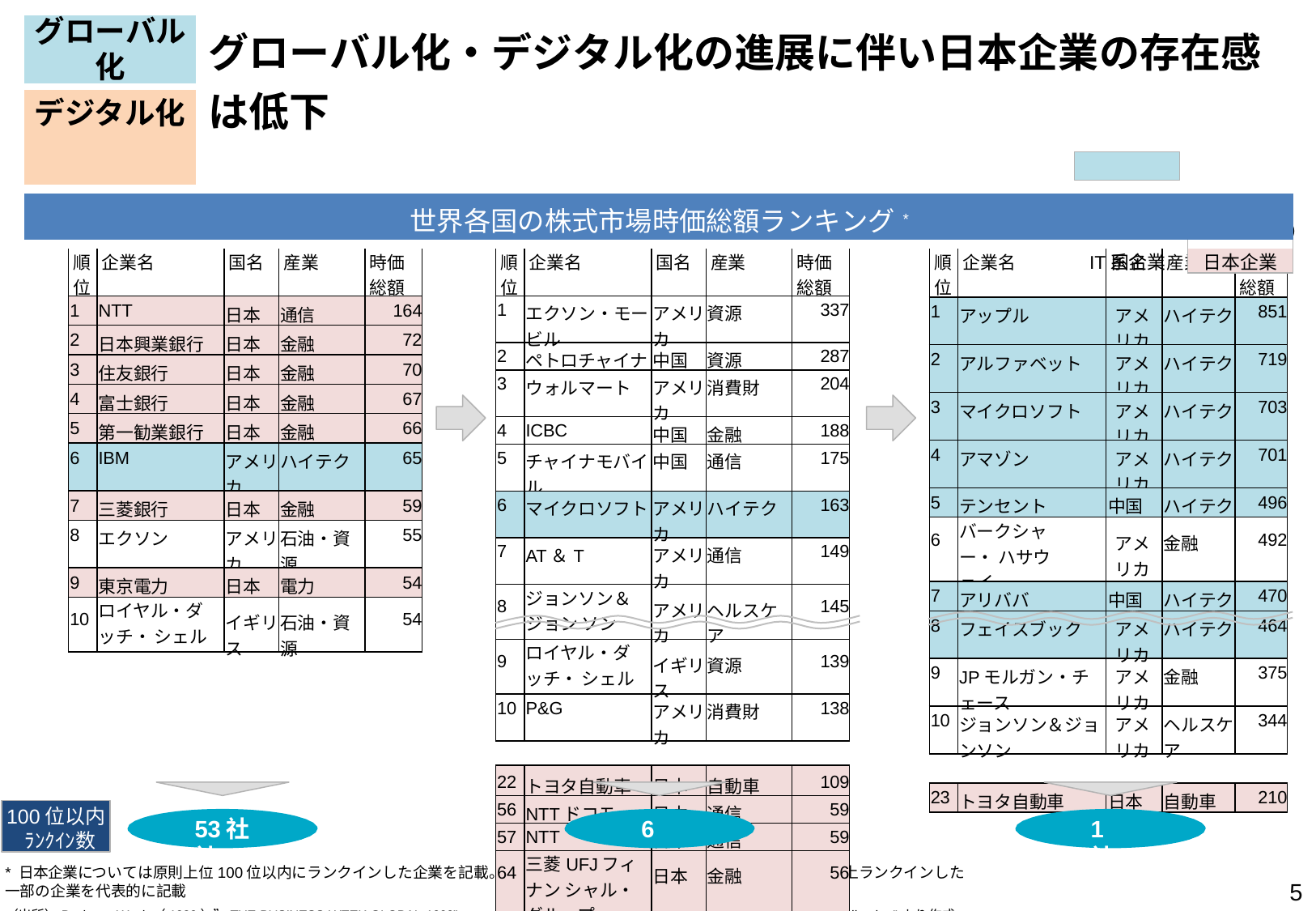

| グローバル化 | グローバル化・デジタル化の進展に伴い日本企業の存在感は低下 |  |
| --- | --- | --- |
| デジタル化 |  |  |
| 世界各国の株式市場時価総額ランキング\* |  |  |
| IT系企業 |  | 日本企業 |

1989年時価総額上位10社
($10億ドル)
2009年時価総額上位10社
($10億ドル)
2018年時価総額上位10社
($10億ドル)
| 順 位 | 企業名 | 国名 | 産業 | 時価 総額 |
| --- | --- | --- | --- | --- |
| 1 | アップル | アメリカ | ハイテク | 851 |
| 2 | アルファベット | アメリカ | ハイテク | 719 |
| 3 | マイクロソフト | アメリカ | ハイテク | 703 |
| 4 | アマゾン | アメリカ | ハイテク | 701 |
| 5 | テンセント | 中国 | ハイテク | 496 |
| 6 | バークシャー・ ハサウェイ | アメリカ | 金融 | 492 |
| 7 | アリババ | 中国 | ハイテク | 470 |
| 8 | フェイスブック | アメリカ | ハイテク | 464 |
| 9 | JPモルガン・チェース | アメリカ | 金融 | 375 |
| 10 | ジョンソン＆ジョンソン | アメリカ | ヘルスケア | 344 |
|  |  |  |  |  |
| 23 | トヨタ自動車 | 日本 | 自動車 | 210 |
| 順 位 | 企業名 | 国名 | 産業 | 時価 総額 |
| --- | --- | --- | --- | --- |
| 1 | NTT | 日本 | 通信 | 164 |
| 2 | 日本興業銀行 | 日本 | 金融 | 72 |
| 3 | 住友銀行 | 日本 | 金融 | 70 |
| 4 | 富士銀行 | 日本 | 金融 | 67 |
| 5 | 第一勧業銀行 | 日本 | 金融 | 66 |
| 6 | IBM | アメリカ | ハイテク | 65 |
| 7 | 三菱銀行 | 日本 | 金融 | 59 |
| 8 | エクソン | アメリカ | 石油・資源 | 55 |
| 9 | 東京電力 | 日本 | 電力 | 54 |
| 10 | ロイヤル・ダッチ・ シェル | イギリス | 石油・資源 | 54 |
| 順 位 | 企業名 | 国名 | 産業 | 時価 総額 |
| --- | --- | --- | --- | --- |
| 1 | エクソン・モービル | アメリカ | 資源 | 337 |
| 2 | ペトロチャイナ | 中国 | 資源 | 287 |
| 3 | ウォルマート | アメリカ | 消費財 | 204 |
| 4 | ICBC | 中国 | 金融 | 188 |
| 5 | チャイナモバイル | 中国 | 通信 | 175 |
| 6 | マイクロソフト | アメリカ | ハイテク | 163 |
| 7 | AT＆T | アメリカ | 通信 | 149 |
| 8 | ジョンソン＆ジョン ソン | アメリカ | ヘルスケア | 145 |
| 9 | ロイヤル・ダッチ・ シェル | イギリス | 資源 | 139 |
| 10 | P&G | アメリカ | 消費財 | 138 |
|  |  |  |  |  |
| 22 | トヨタ自動車 | 日本 | 自動車 | 109 |
| 56 | NTTドコモ | 日本 | 通信 | 59 |
| 57 | NTT | 日本 | 通信 | 59 |
| 64 | 三菱UFJフィナン シャル・グループ | 日本 | 金融 | 56 |

100位以内  ﾗﾝｸｲﾝ数

53社	6社
1社
* 日本企業については原則上位100位以内にランクインした企業を記載。ただし、1989年、2009年については紙幅の関係上ランクインした一部の企業を代表的に記載
（出所）Business Week（1989）”THE BUSINESS WEEK GLOBAL 1000”、pwc（2018）”Global Top 100 Companies by market capitalization”より作成
5